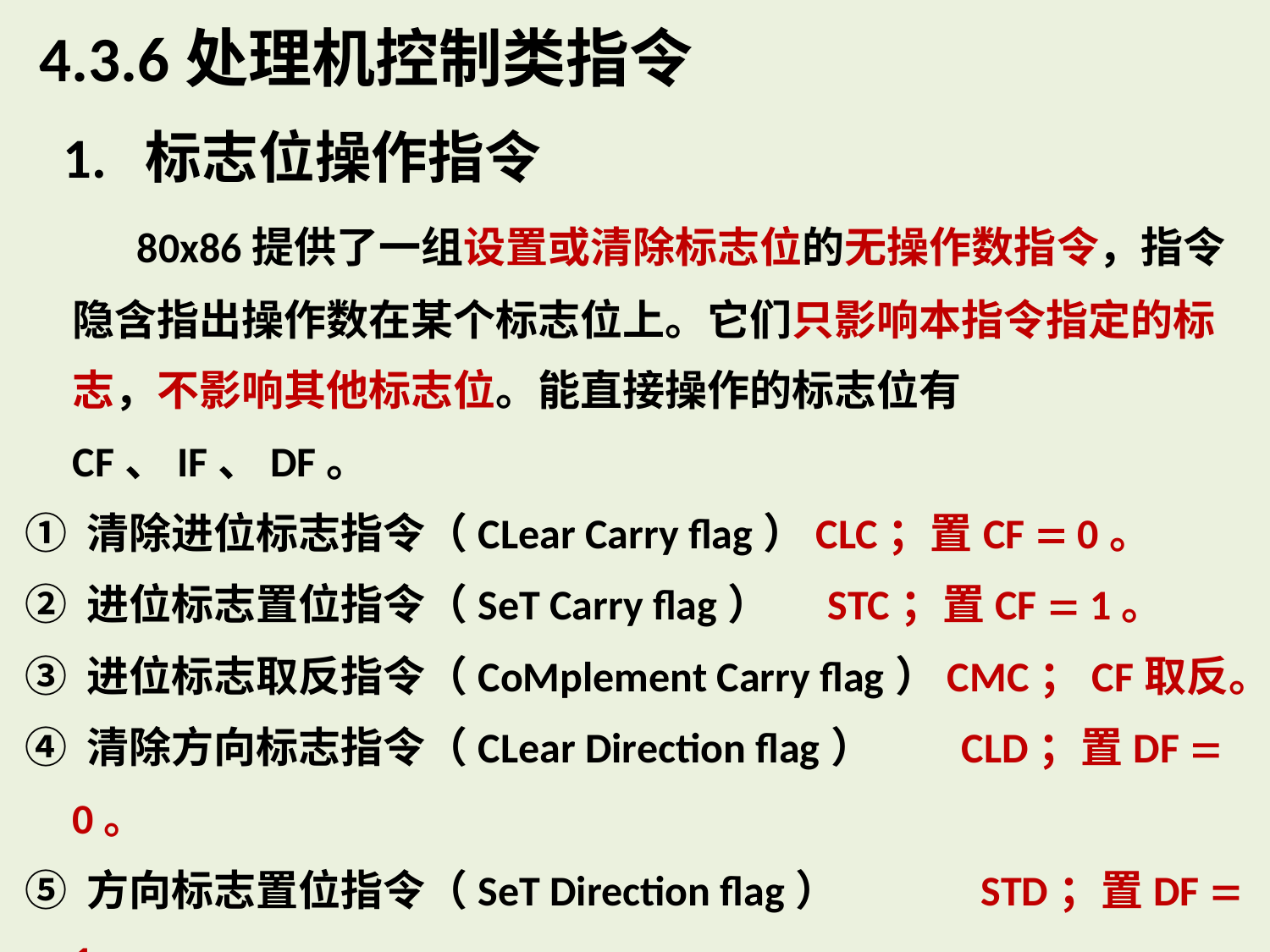

4.3.6处理机控制类指令
   1.  标志位操作指令
          80x86提供了一组设置或清除标志位的无操作数指令，指令隐含指出操作数在某个标志位上。它们只影响本指令指定的标志，不影响其他标志位。能直接操作的标志位有CF、IF、DF。
① 清除进位标志指令（CLear Carry flag）CLC；置CF = 0。
② 进位标志置位指令（SeT Carry flag）     STC；置CF = 1。
③ 进位标志取反指令（CoMplement Carry flag）CMC；CF取反。
④ 清除方向标志指令（CLear Direction flag）	CLD；置DF = 0。
⑤ 方向标志置位指令（SeT Direction flag）	 STD；置DF = 1。
⑥ 清除中断标志指令（CLear Interrupt-enable flag）CLI  ； 置IF = 0。
⑦ 中断标志置位指令（SeT Interrupt-enable flag） STI   ；  置IF = 1。
196